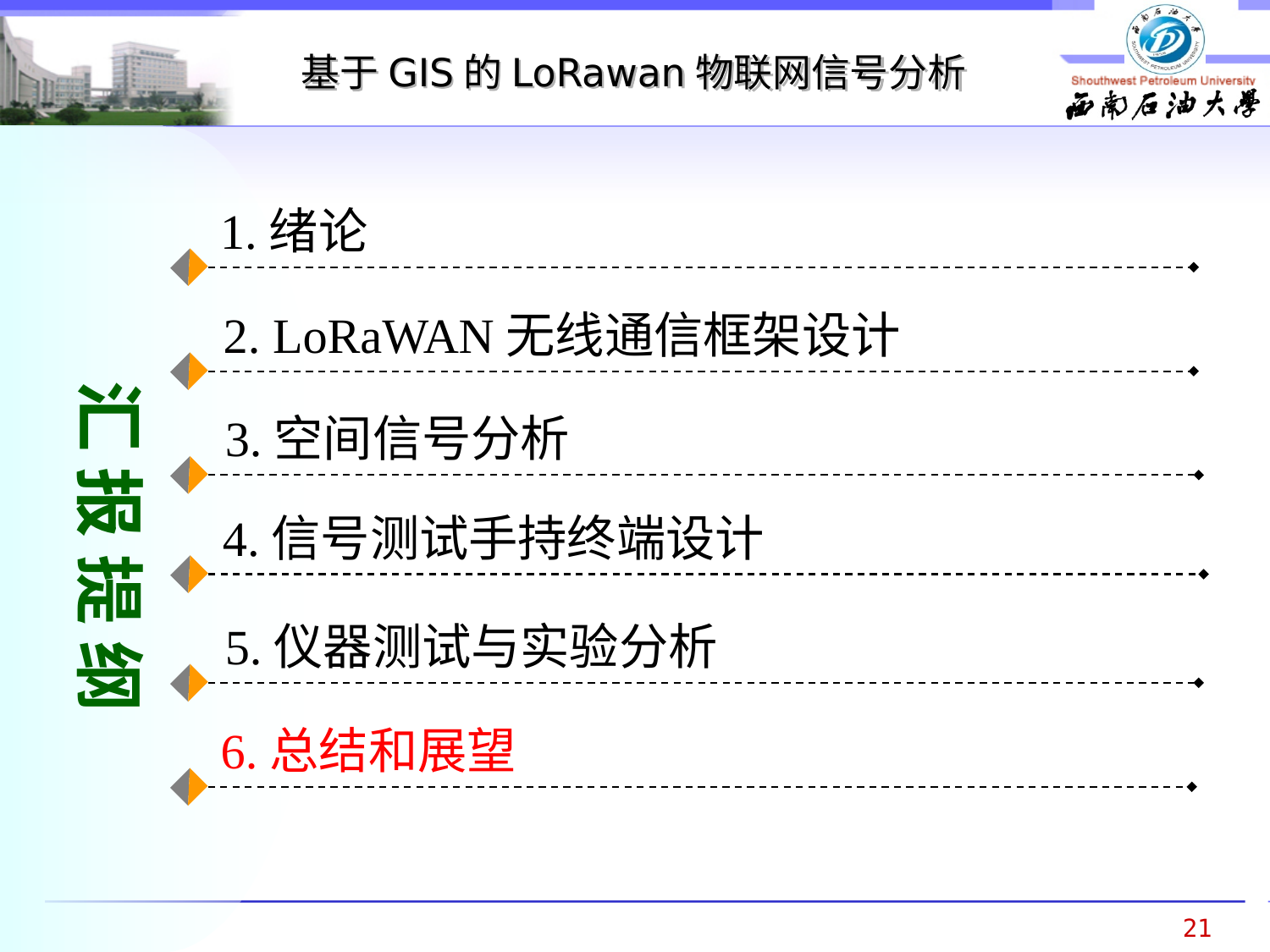

基于GIS的LoRawan物联网信号分析

1.绪论

2. LoRaWAN无线通信框架设计

汇 报 提 纲
3.空间信号分析

4.信号测试手持终端设计

5.仪器测试与实验分析

6.总结和展望

21